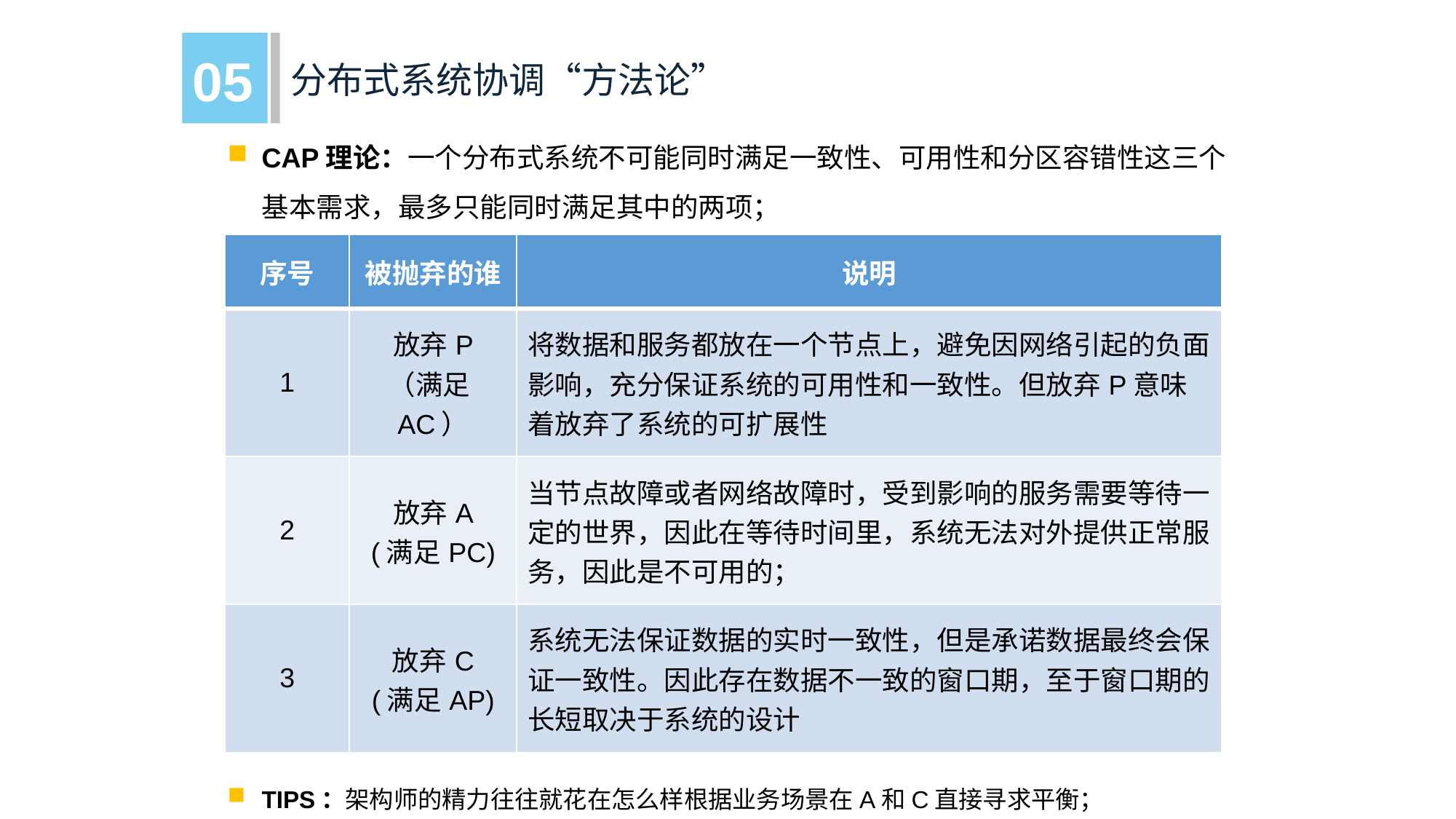

05
分布式系统协调“方法论”
CAP理论：一个分布式系统不可能同时满足一致性、可用性和分区容错性这三个基本需求，最多只能同时满足其中的两项；
| 序号 | 被抛弃的谁 | 说明 |
| --- | --- | --- |
| 1 | 放弃P （满足AC） | 将数据和服务都放在一个节点上，避免因网络引起的负面影响，充分保证系统的可用性和一致性。但放弃P意味着放弃了系统的可扩展性 |
| 2 | 放弃A (满足PC) | 当节点故障或者网络故障时，受到影响的服务需要等待一定的世界，因此在等待时间里，系统无法对外提供正常服务，因此是不可用的； |
| 3 | 放弃C (满足AP) | 系统无法保证数据的实时一致性，但是承诺数据最终会保证一致性。因此存在数据不一致的窗口期，至于窗口期的长短取决于系统的设计 |
TIPS：架构师的精力往往就花在怎么样根据业务场景在A和C直接寻求平衡；